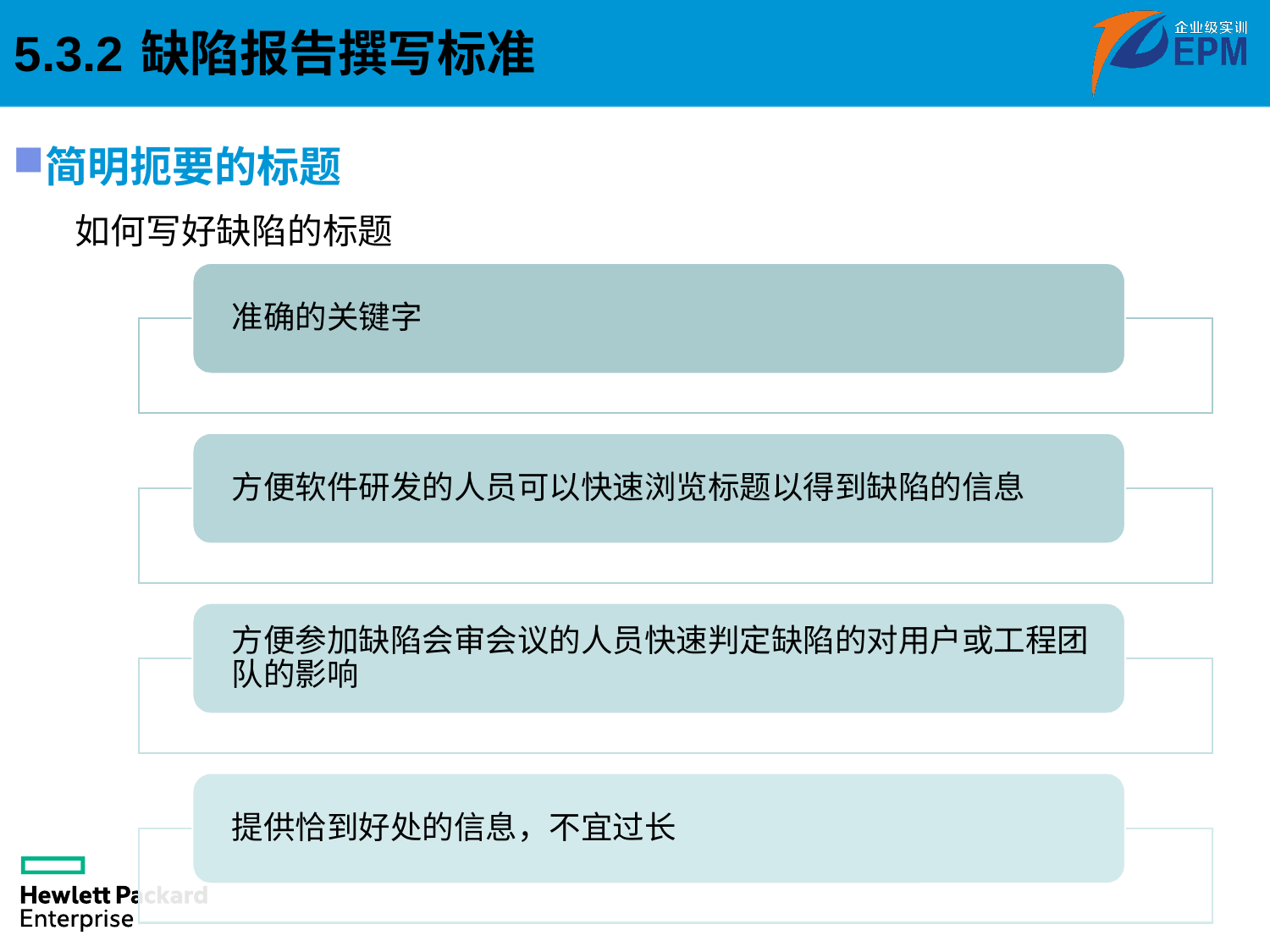

# 5.3.2	缺陷报告撰写标准
简明扼要的标题
如何写好缺陷的标题

准确的关键字
方便软件研发的人员可以快速浏览标题以得到缺陷的信息
方便参加缺陷会审会议的人员快速判定缺陷的对用户或工程团队的影响
提供恰到好处的信息，不宜过长